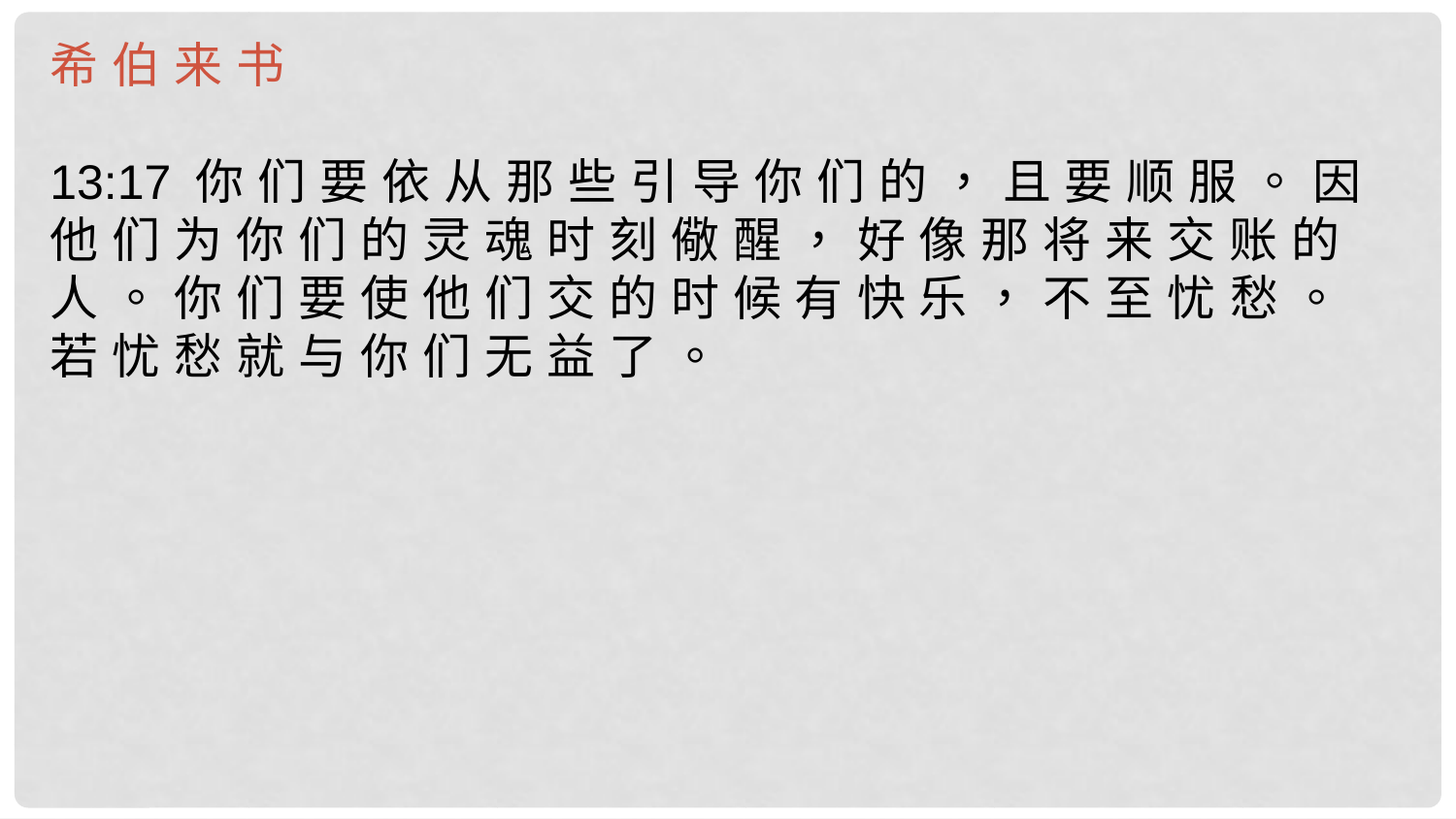

希 伯 来 书

13:17	你 们 要 依 从 那 些 引 导 你 们 的 ， 且 要 顺 服 。 因 他 们 为 你 们 的 灵 魂 时 刻 儆 醒 ， 好 像 那 将 来 交 账 的 人 。 你 们 要 使 他 们 交 的 时 候 有 快 乐 ， 不 至 忧 愁 。 若 忧 愁 就 与 你 们 无 益 了 。